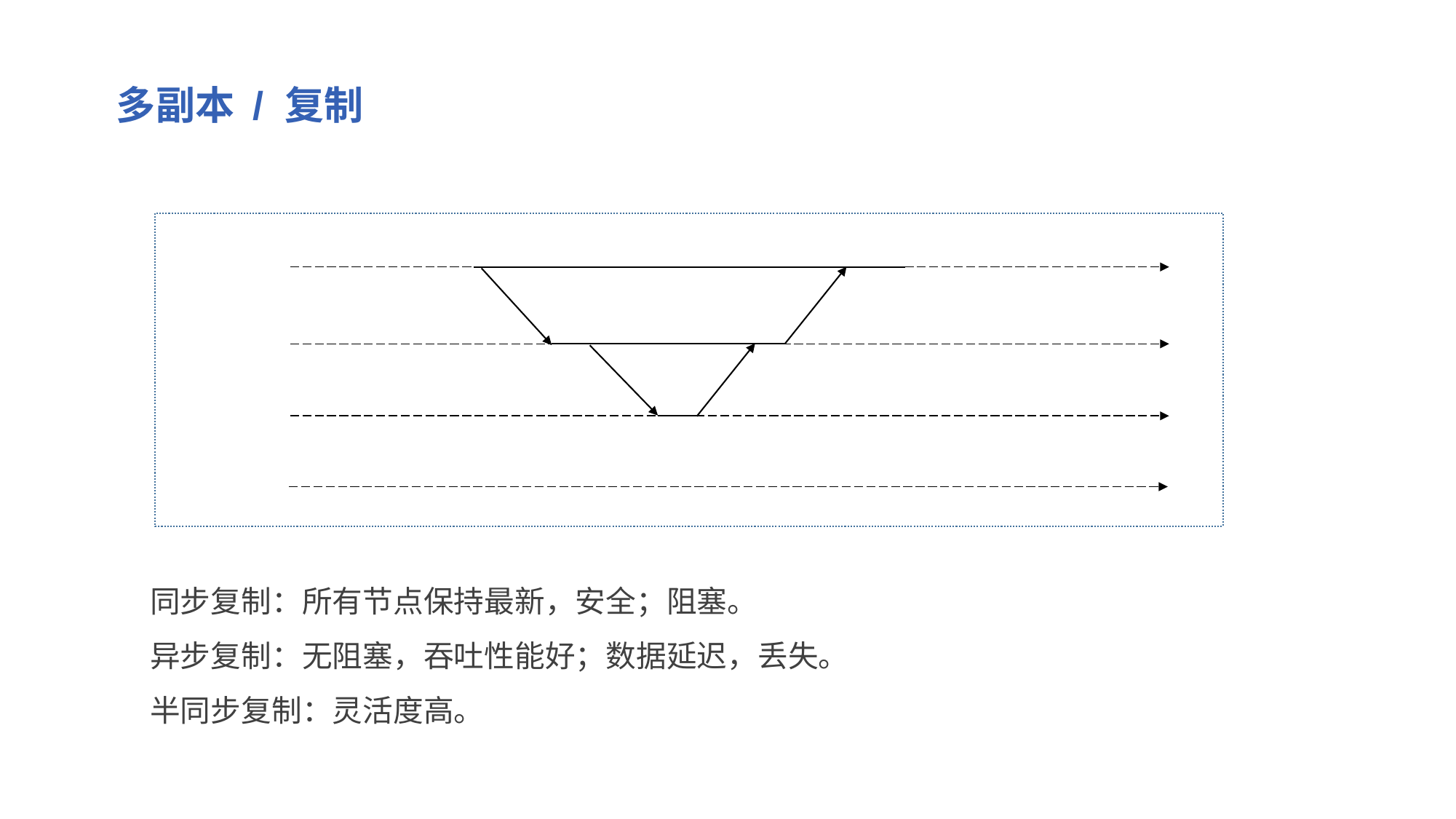

多副本 / 复制

同步复制，异步复制，半同步复制属于刚才说的主从复制的不同实现方案，这三种实现方案分别由利弊，第三种是前两者的结合。
同步复制：所有节点保持最新，安全；阻塞。
异步复制：无阻塞，吞吐性能好；数据延迟，丢失。
半同步复制：灵活度高。